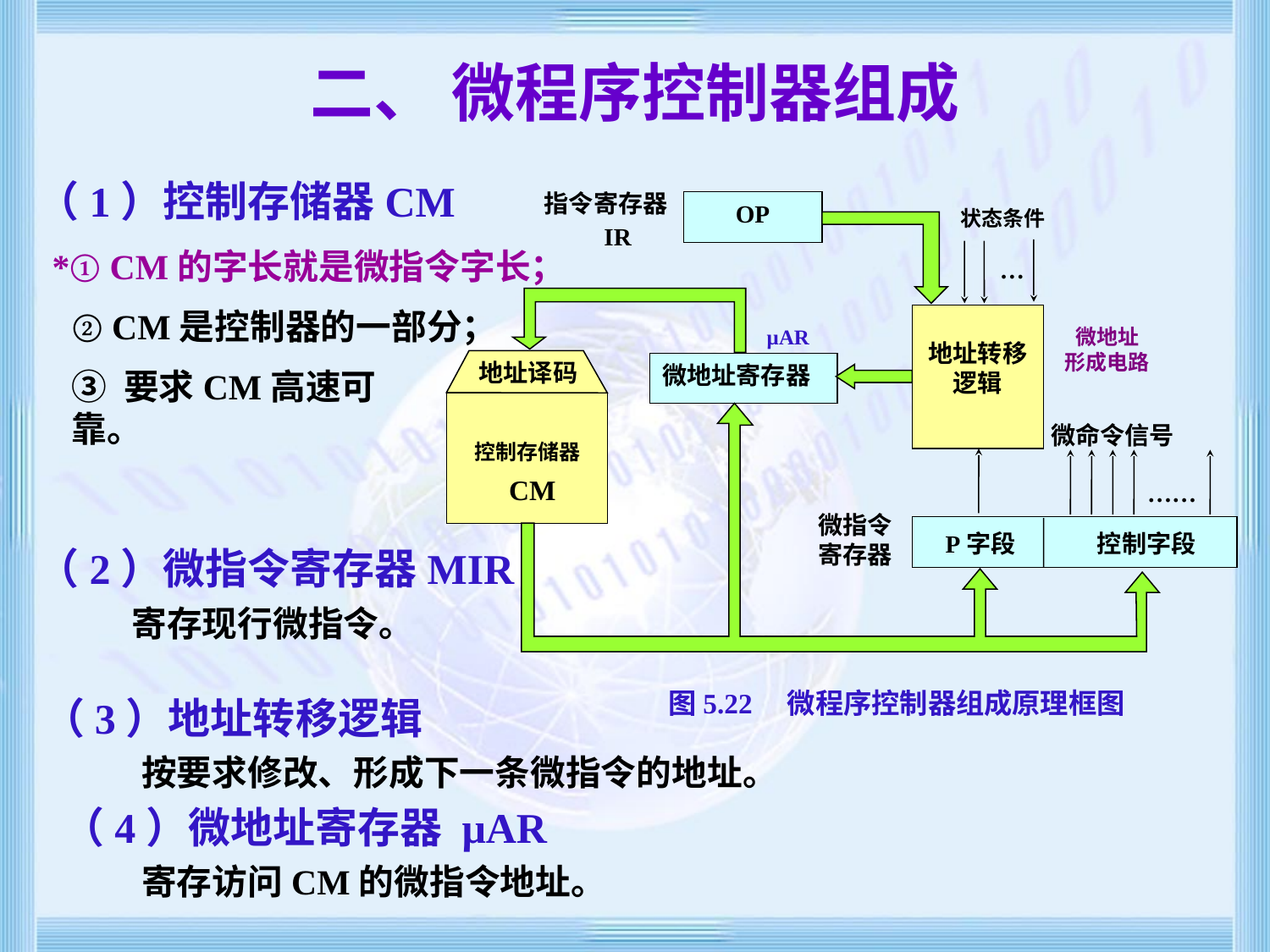

二、 微程序控制器组成
  （1）控制存储器CM

指令寄存器
OP
状态条件

IR

…

地址转移
逻辑

地址译码

控制存储器
微地址寄存器

微命令信号

……
微指令
寄存器

P字段
控制字段
图5.22　微程序控制器组成原理框图
*① CM的字长就是微指令字长；

② CM是控制器的一部分；

μAR
微地址
形成电路
③ 要求CM高速可靠。

CM
  （2）微指令寄存器MIR

寄存现行微指令。

（3）地址转移逻辑

按要求修改、形成下一条微指令的地址。

（4）微地址寄存器 μAR

寄存访问CM的微指令地址。

12